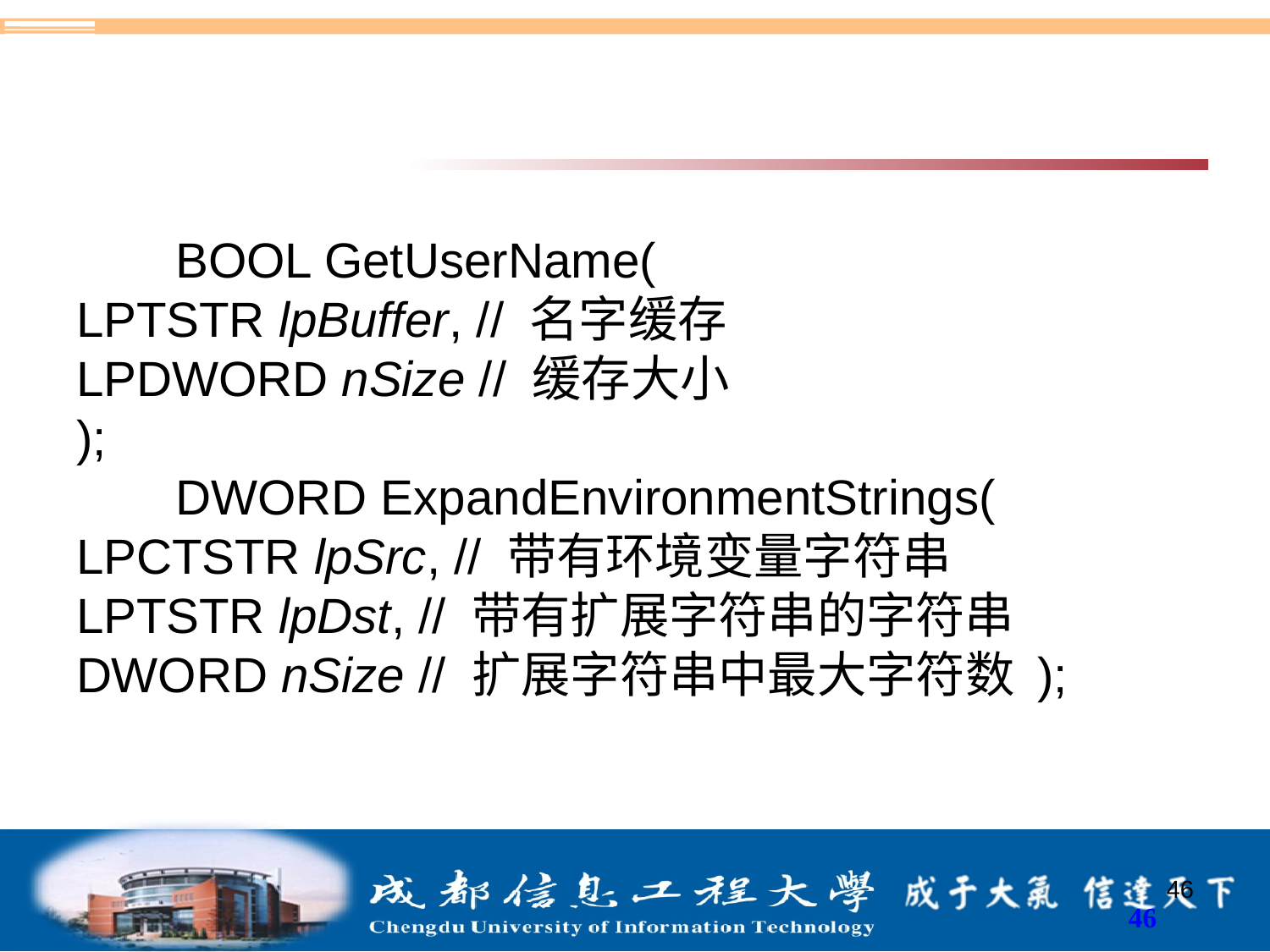

#
BOOL GetUserName(
LPTSTR lpBuffer, // 名字缓存
LPDWORD nSize // 缓存大小
);
DWORD ExpandEnvironmentStrings(
LPCTSTR lpSrc, // 带有环境变量字符串
LPTSTR lpDst, // 带有扩展字符串的字符串
DWORD nSize // 扩展字符串中最大字符数 );